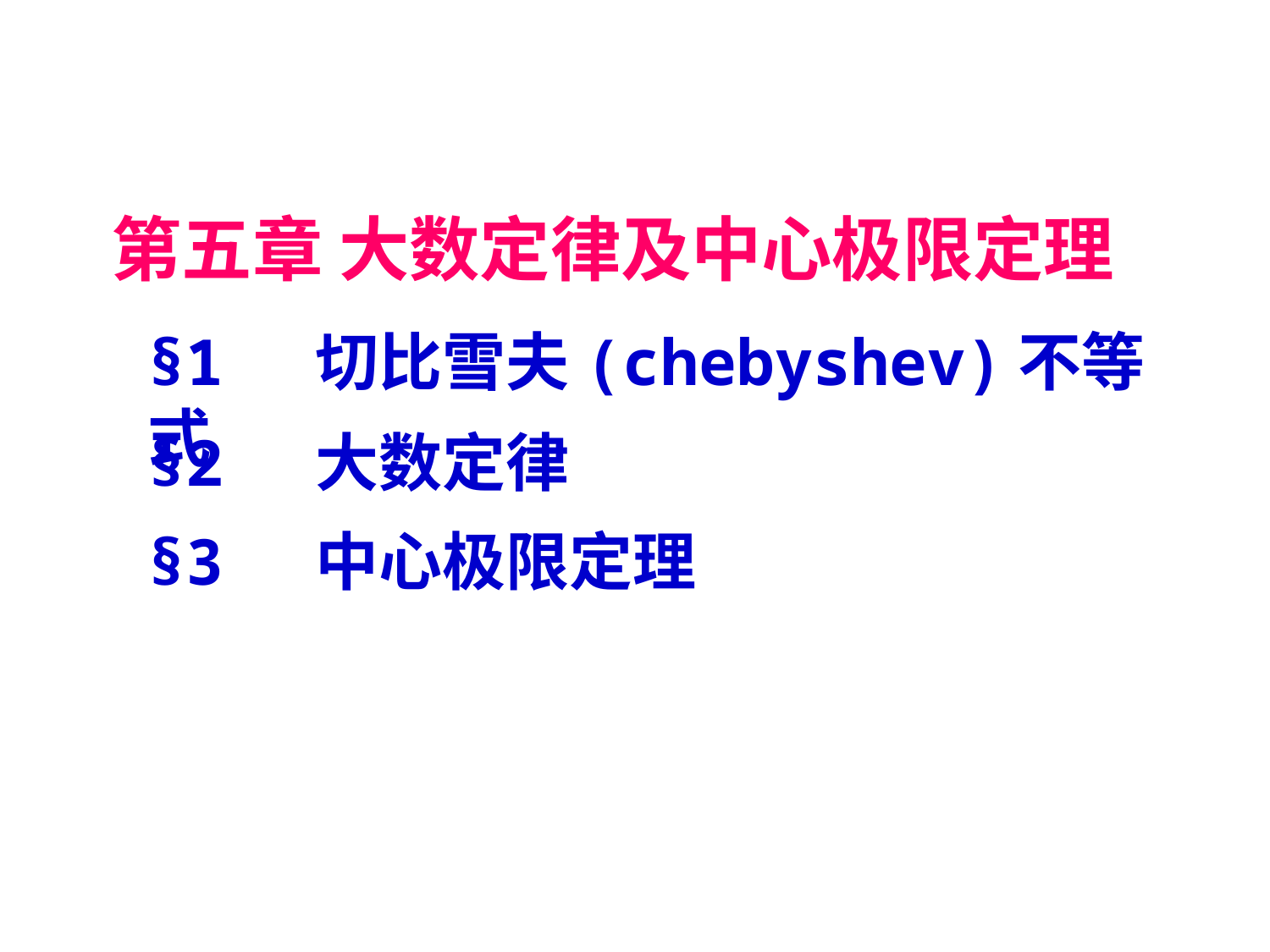

第五章 大数定律及中心极限定理
§1  切比雪夫(chebyshev)不等式
§2  大数定律
§3  中心极限定理